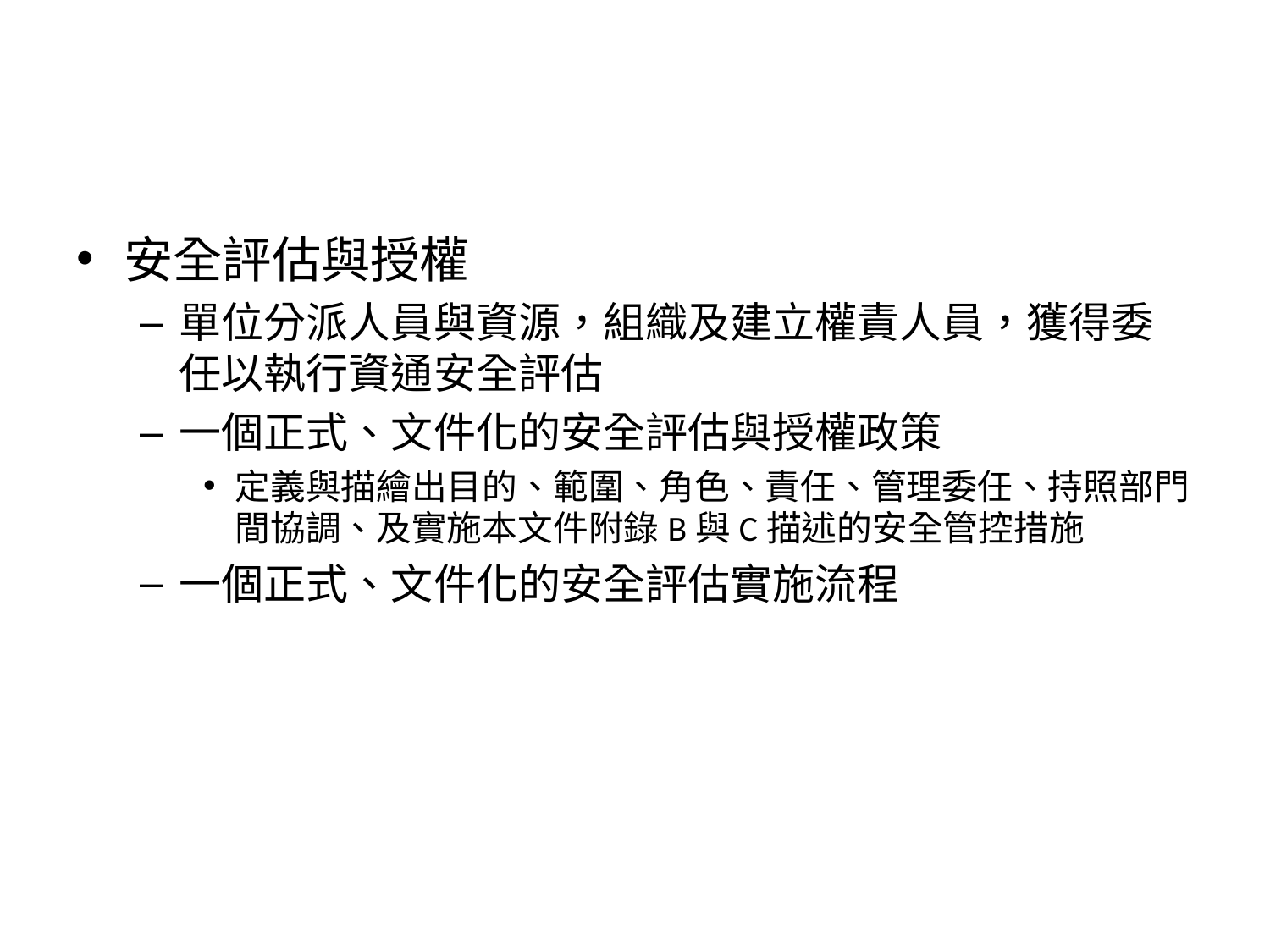

#
安全評估與授權
單位分派人員與資源，組織及建立權責人員，獲得委任以執行資通安全評估
一個正式、文件化的安全評估與授權政策
定義與描繪出目的、範圍、角色、責任、管理委任、持照部門間協調、及實施本文件附錄B與C描述的安全管控措施
一個正式、文件化的安全評估實施流程